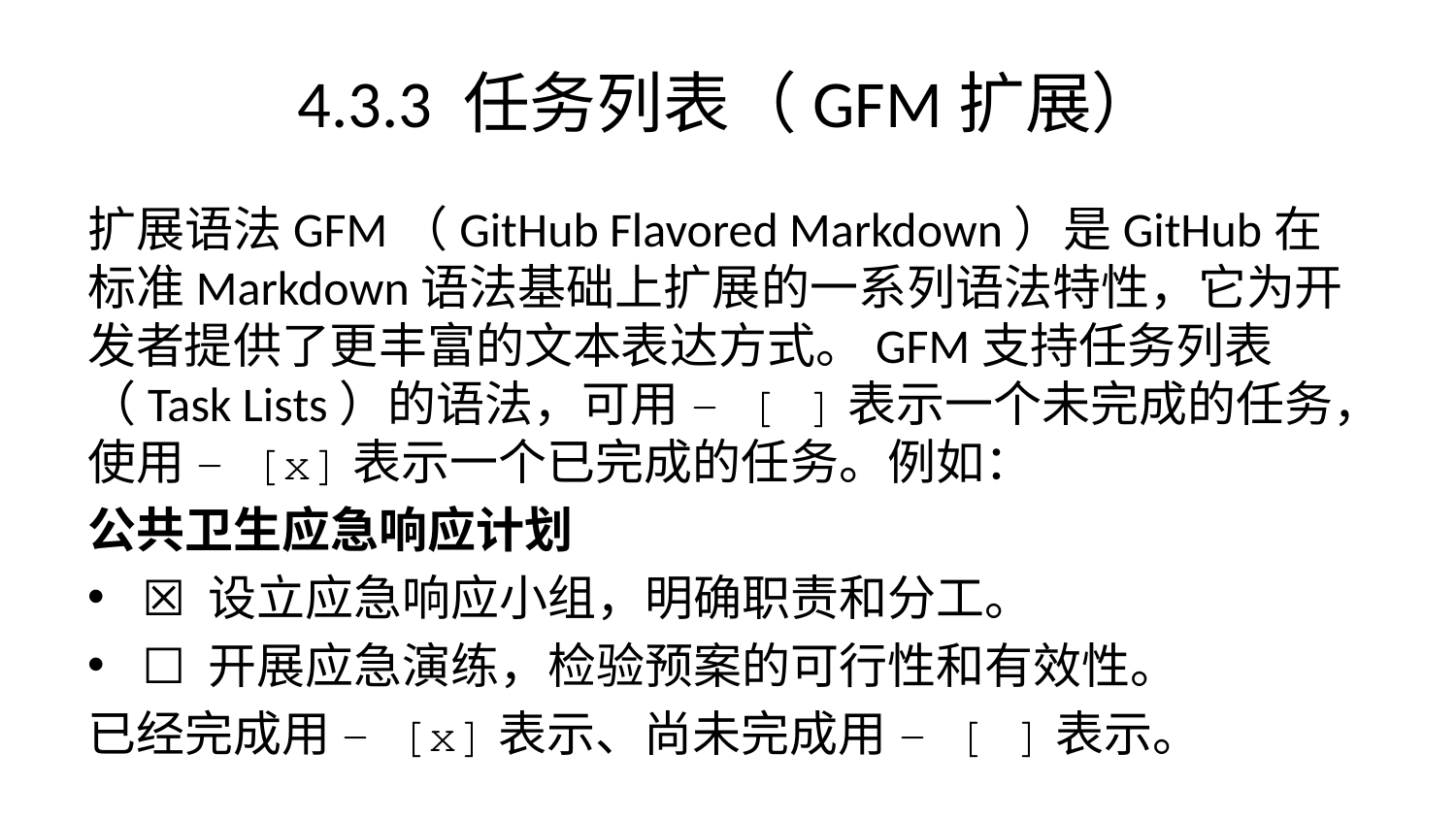

# 4.3.3 任务列表（GFM扩展）
扩展语法GFM（GitHub Flavored Markdown）是GitHub在标准Markdown语法基础上扩展的一系列语法特性，它为开发者提供了更丰富的文本表达方式。GFM支持任务列表（Task Lists）的语法，可用- [ ]表示一个未完成的任务，使用- [x]表示一个已完成的任务。例如：
公共卫生应急响应计划
☒ 设立应急响应小组，明确职责和分工。
☐ 开展应急演练，检验预案的可行性和有效性。
已经完成用- [x]表示、尚未完成用- [ ]表示。